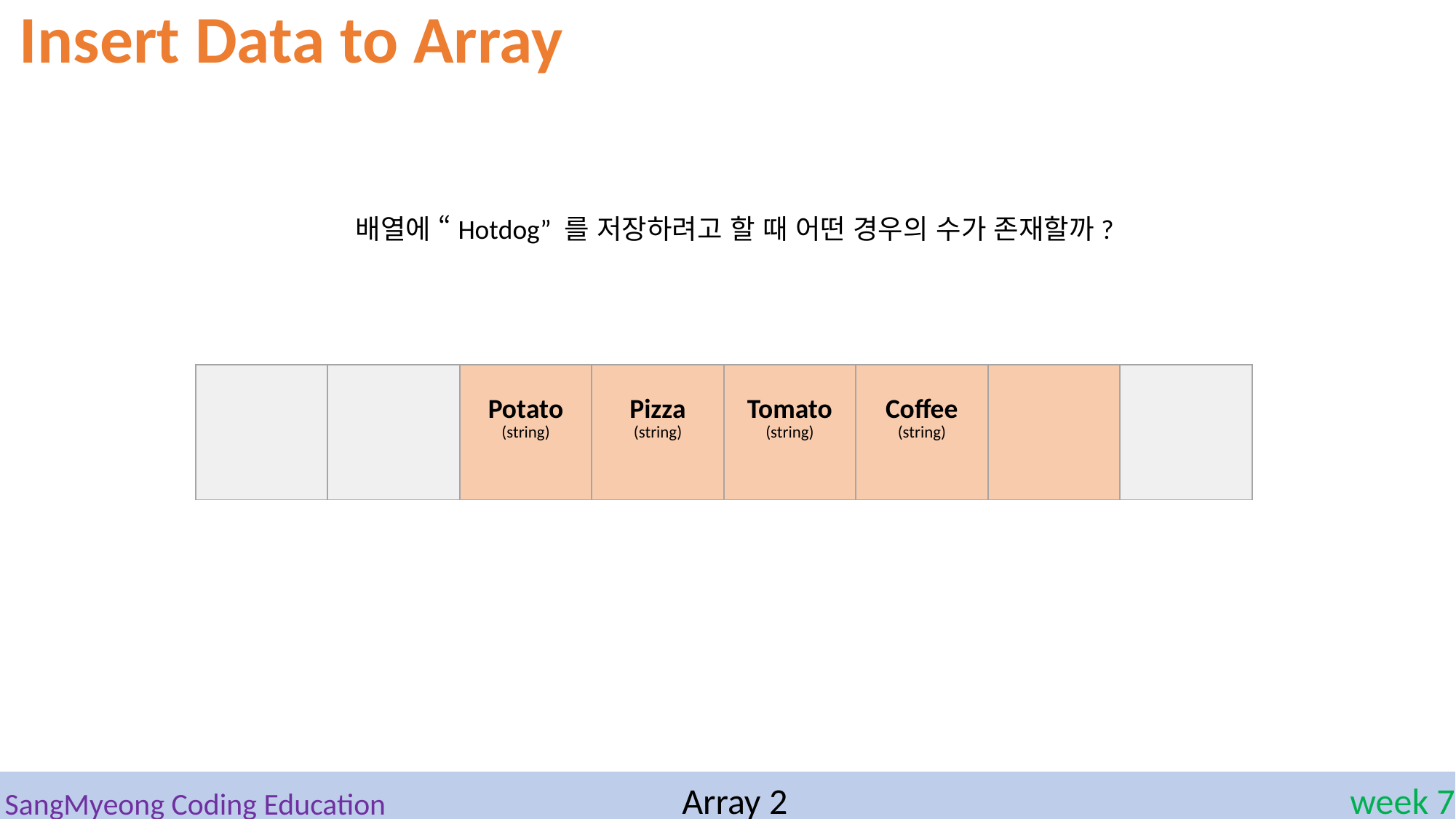

Insert Data to Array
배열에 “Hotdog” 를 저장하려고 할 때 어떤 경우의 수가 존재할까?
|  |  | Potato (string) | Pizza (string) | Tomato (string) | Coffee (string) |  |  |
| --- | --- | --- | --- | --- | --- | --- | --- |

Array 2
# SangMyeong Coding Education
week 7